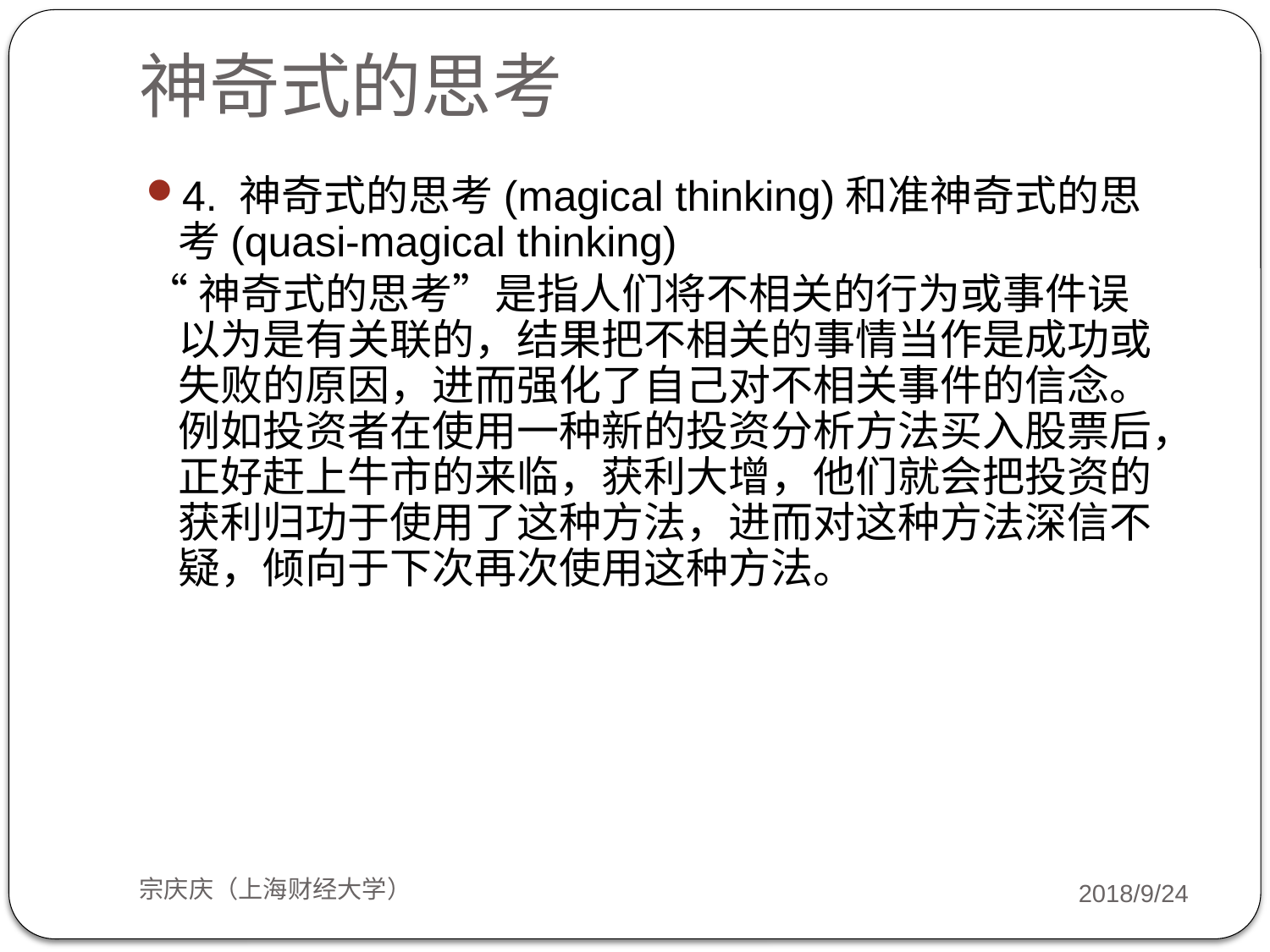

# 神奇式的思考
4. 神奇式的思考(magical thinking)和准神奇式的思考(quasi-magical thinking)
“神奇式的思考”是指人们将不相关的行为或事件误以为是有关联的，结果把不相关的事情当作是成功或失败的原因，进而强化了自己对不相关事件的信念。例如投资者在使用一种新的投资分析方法买入股票后，正好赶上牛市的来临，获利大增，他们就会把投资的获利归功于使用了这种方法，进而对这种方法深信不疑，倾向于下次再次使用这种方法。
宗庆庆（上海财经大学）
2018/9/24